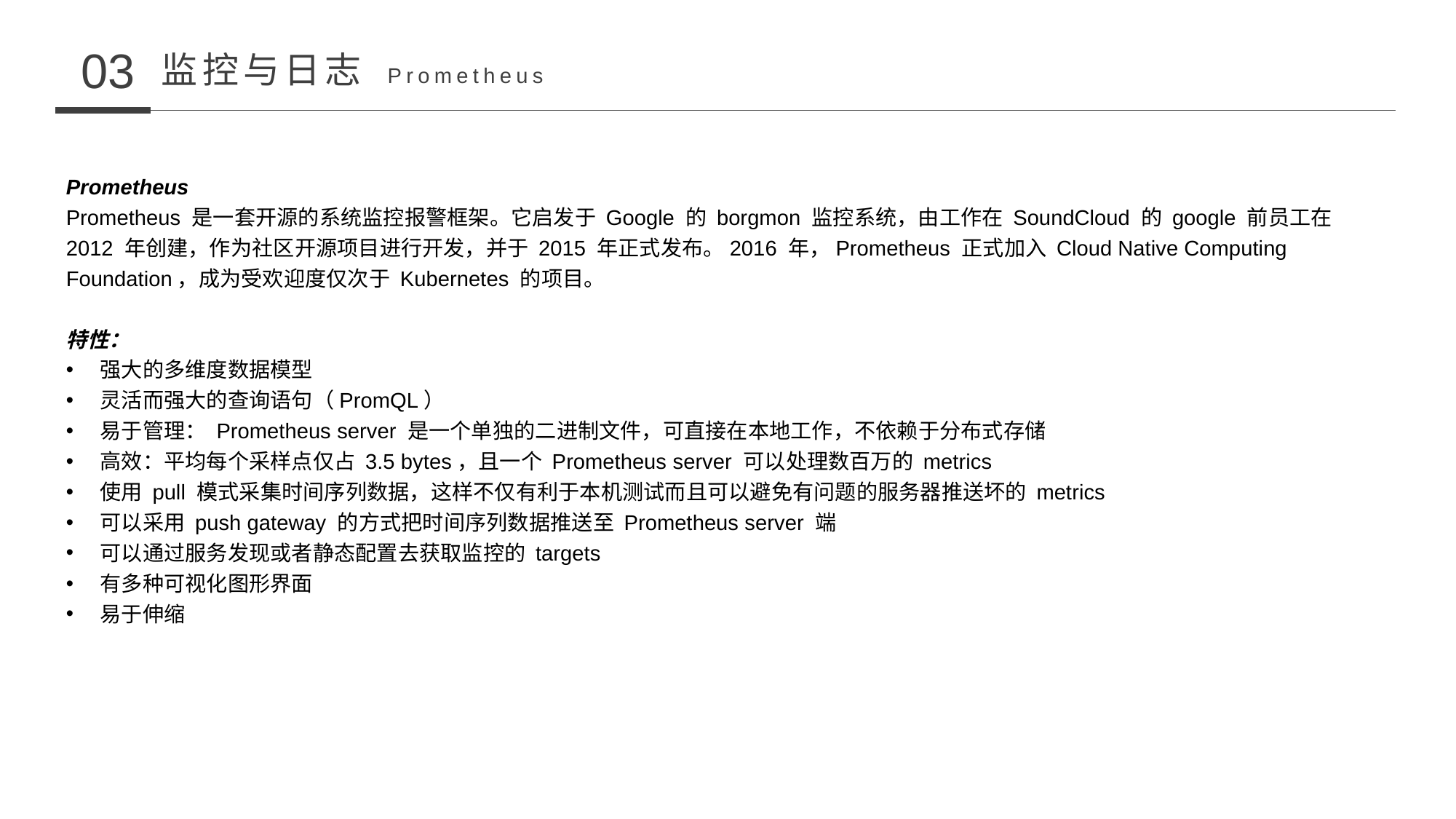

03
监控与日志 Prometheus
Prometheus
Prometheus 是一套开源的系统监控报警框架。它启发于 Google 的 borgmon 监控系统，由工作在 SoundCloud 的 google 前员工在 2012 年创建，作为社区开源项目进行开发，并于 2015 年正式发布。2016 年，Prometheus 正式加入 Cloud Native Computing Foundation，成为受欢迎度仅次于 Kubernetes 的项目。

特性：
强大的多维度数据模型
灵活而强大的查询语句（PromQL）
易于管理： Prometheus server 是一个单独的二进制文件，可直接在本地工作，不依赖于分布式存储
高效：平均每个采样点仅占 3.5 bytes，且一个 Prometheus server 可以处理数百万的 metrics
使用 pull 模式采集时间序列数据，这样不仅有利于本机测试而且可以避免有问题的服务器推送坏的 metrics
可以采用 push gateway 的方式把时间序列数据推送至 Prometheus server 端
可以通过服务发现或者静态配置去获取监控的 targets
有多种可视化图形界面
易于伸缩